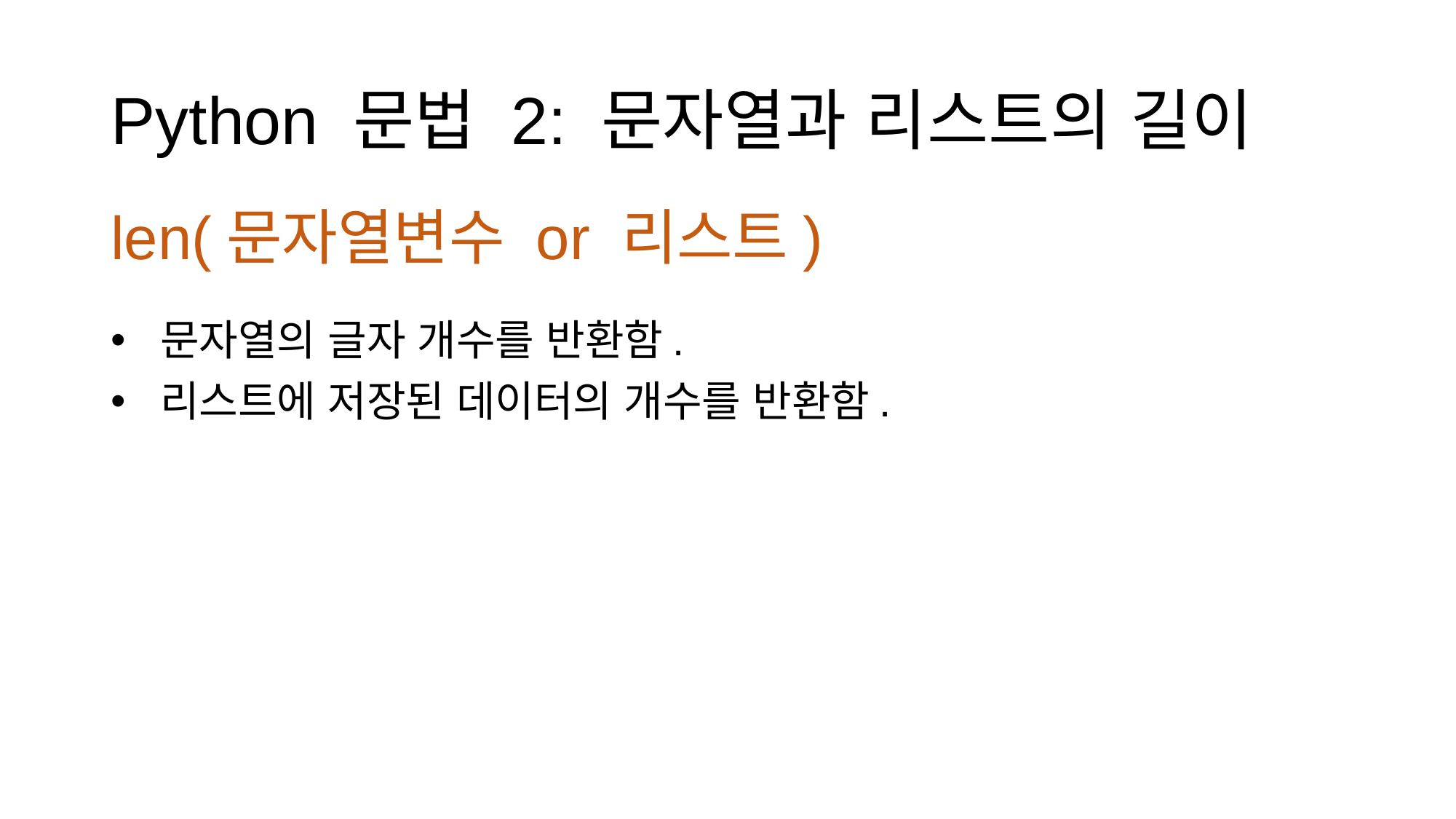

# Python 문법 2: 문자열과 리스트의 길이
len(문자열변수 or 리스트)

 문자열의 글자 개수를 반환함.
 리스트에 저장된 데이터의 개수를 반환함.